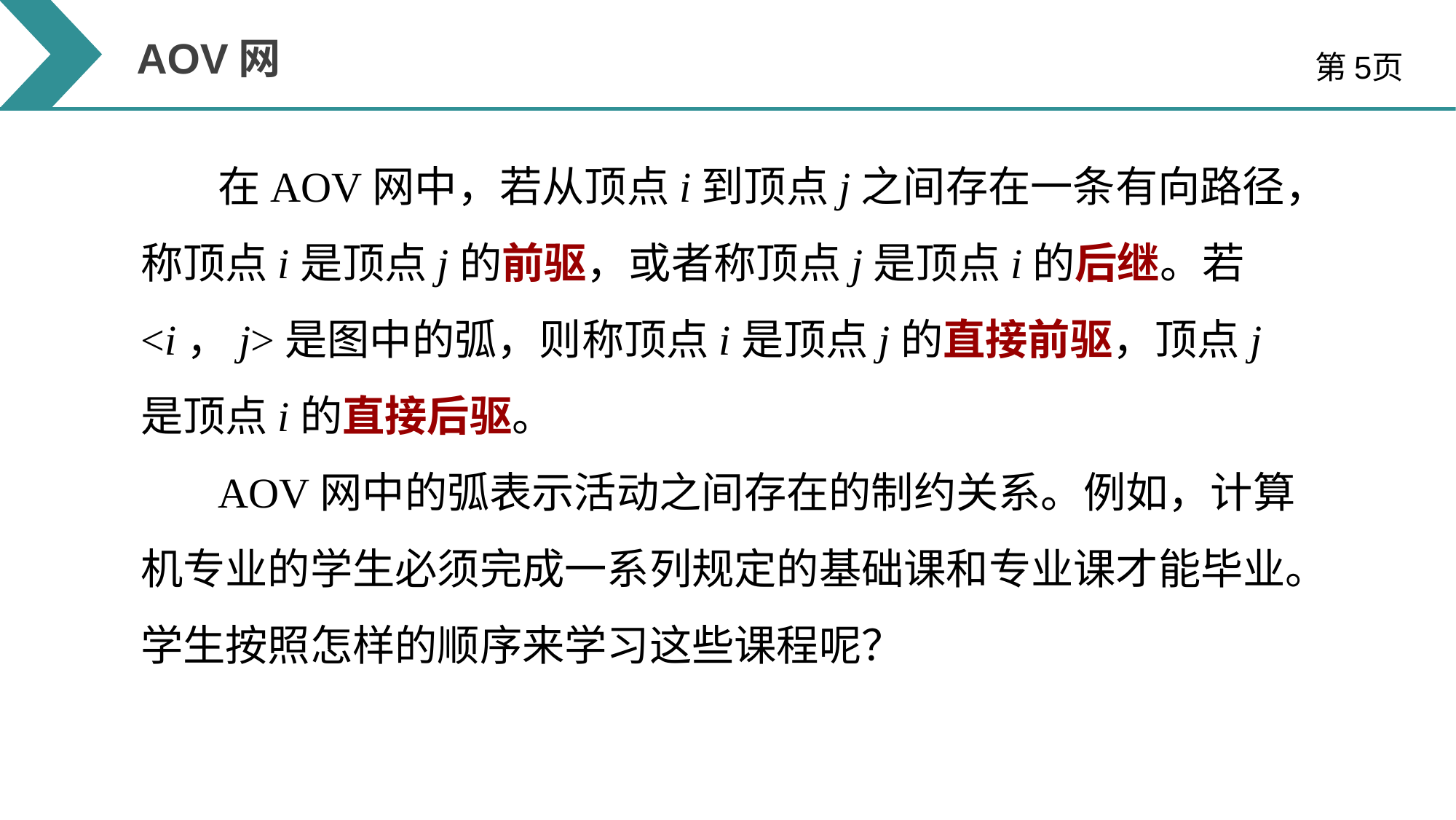

AOV网
第5页
在AOV网中，若从顶点i到顶点j之间存在一条有向路径，称顶点i是顶点j的前驱，或者称顶点j是顶点i的后继。若<i，j>是图中的弧，则称顶点i是顶点j的直接前驱，顶点j是顶点i的直接后驱。
AOV网中的弧表示活动之间存在的制约关系。例如，计算机专业的学生必须完成一系列规定的基础课和专业课才能毕业。学生按照怎样的顺序来学习这些课程呢？